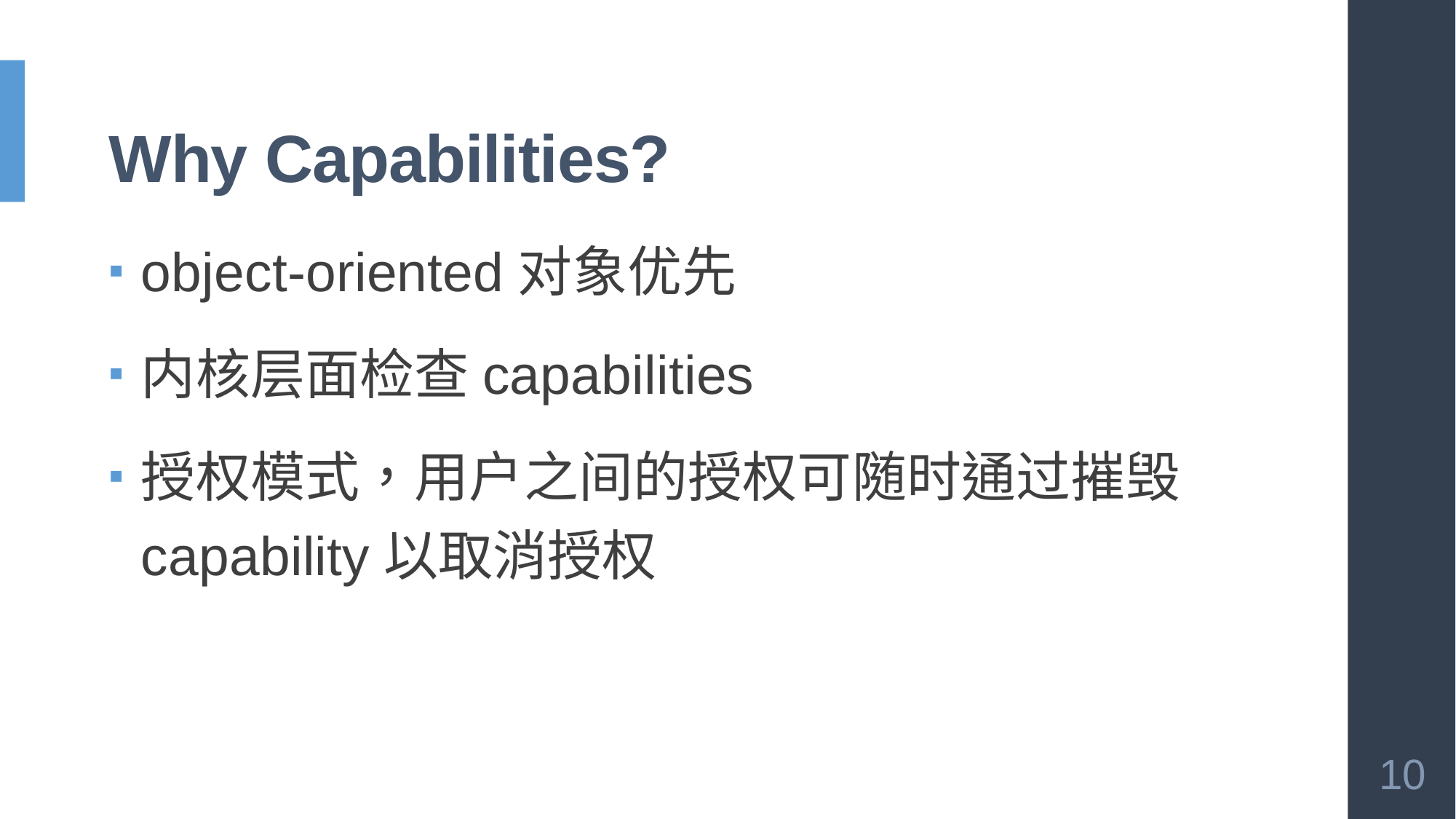

# Why Capabilities?
object-oriented对象优先
内核层面检查capabilities
授权模式，用户之间的授权可随时通过摧毁capability以取消授权
10